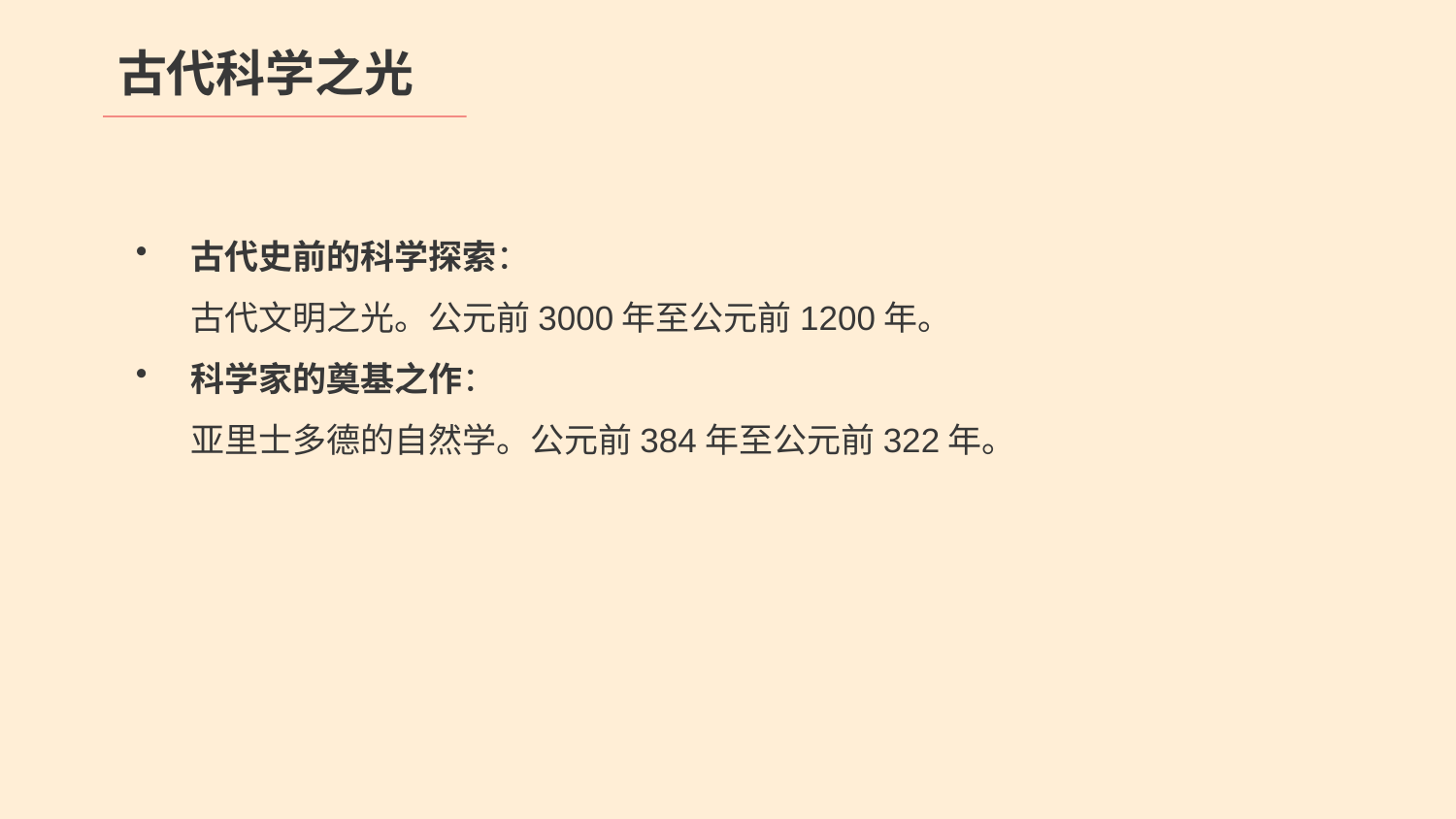

古代科学之光

古代史前的科学探索：
古代文明之光。公元前3000年至公元前1200年。
科学家的奠基之作：
亚里士多德的自然学。公元前384年至公元前322年。